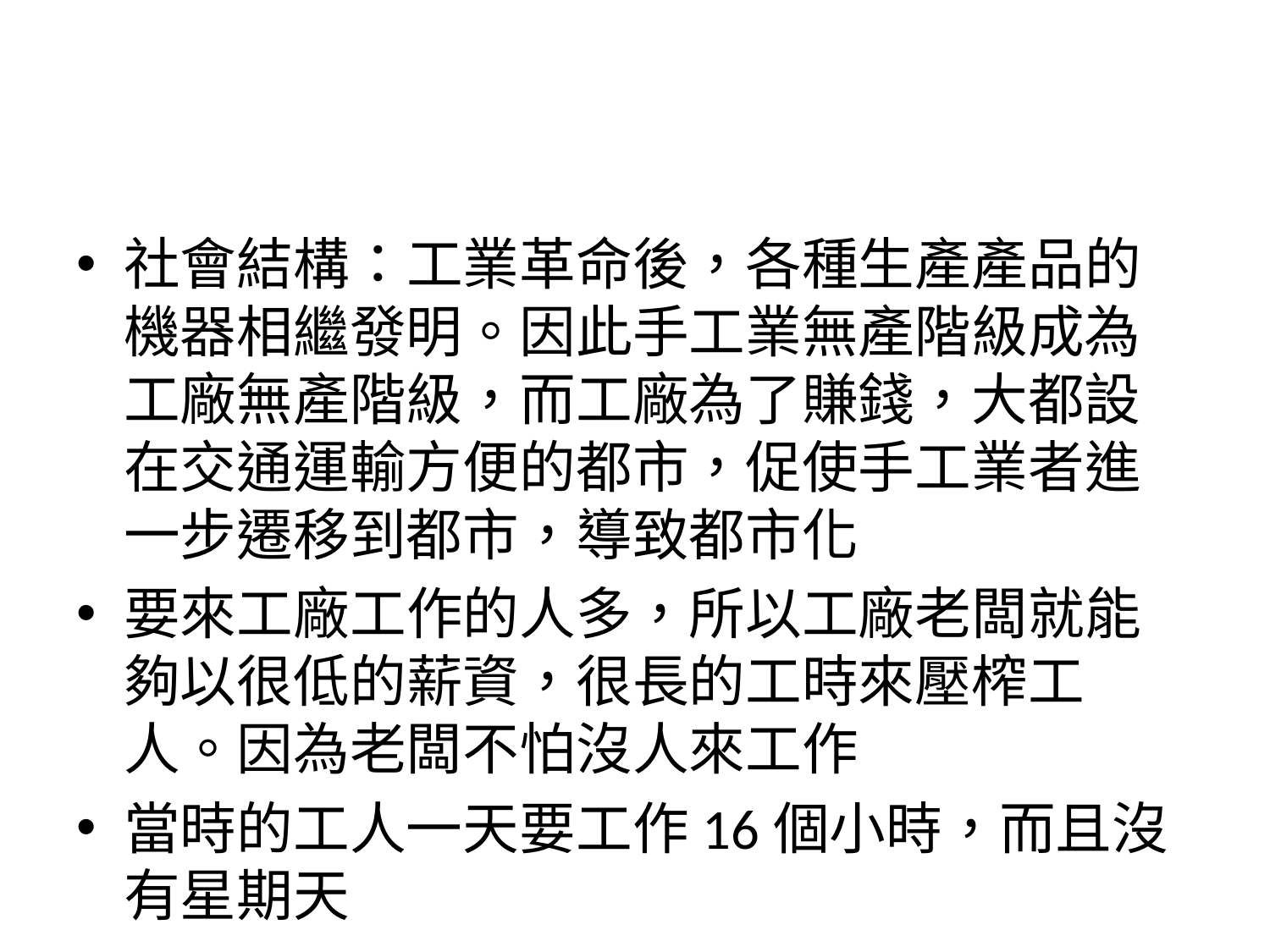

#
社會結構：工業革命後，各種生產產品的機器相繼發明。因此手工業無產階級成為工廠無產階級，而工廠為了賺錢，大都設在交通運輸方便的都市，促使手工業者進一步遷移到都市，導致都市化
要來工廠工作的人多，所以工廠老闆就能夠以很低的薪資，很長的工時來壓榨工人。因為老闆不怕沒人來工作
當時的工人一天要工作16個小時，而且沒有星期天